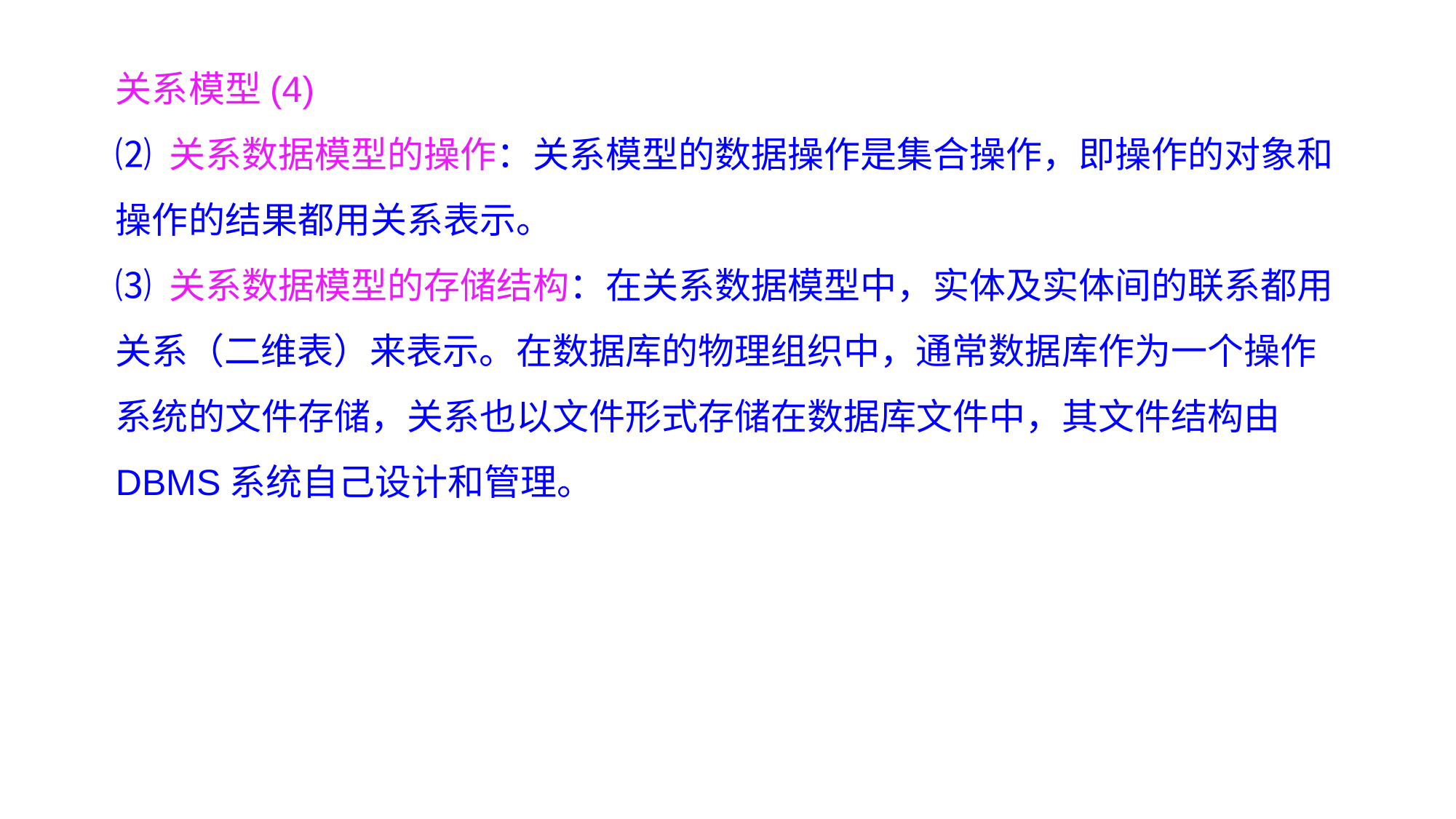

关系模型(4)
⑵ 关系数据模型的操作：关系模型的数据操作是集合操作，即操作的对象和操作的结果都用关系表示。
⑶ 关系数据模型的存储结构：在关系数据模型中，实体及实体间的联系都用关系（二维表）来表示。在数据库的物理组织中，通常数据库作为一个操作系统的文件存储，关系也以文件形式存储在数据库文件中，其文件结构由DBMS系统自己设计和管理。